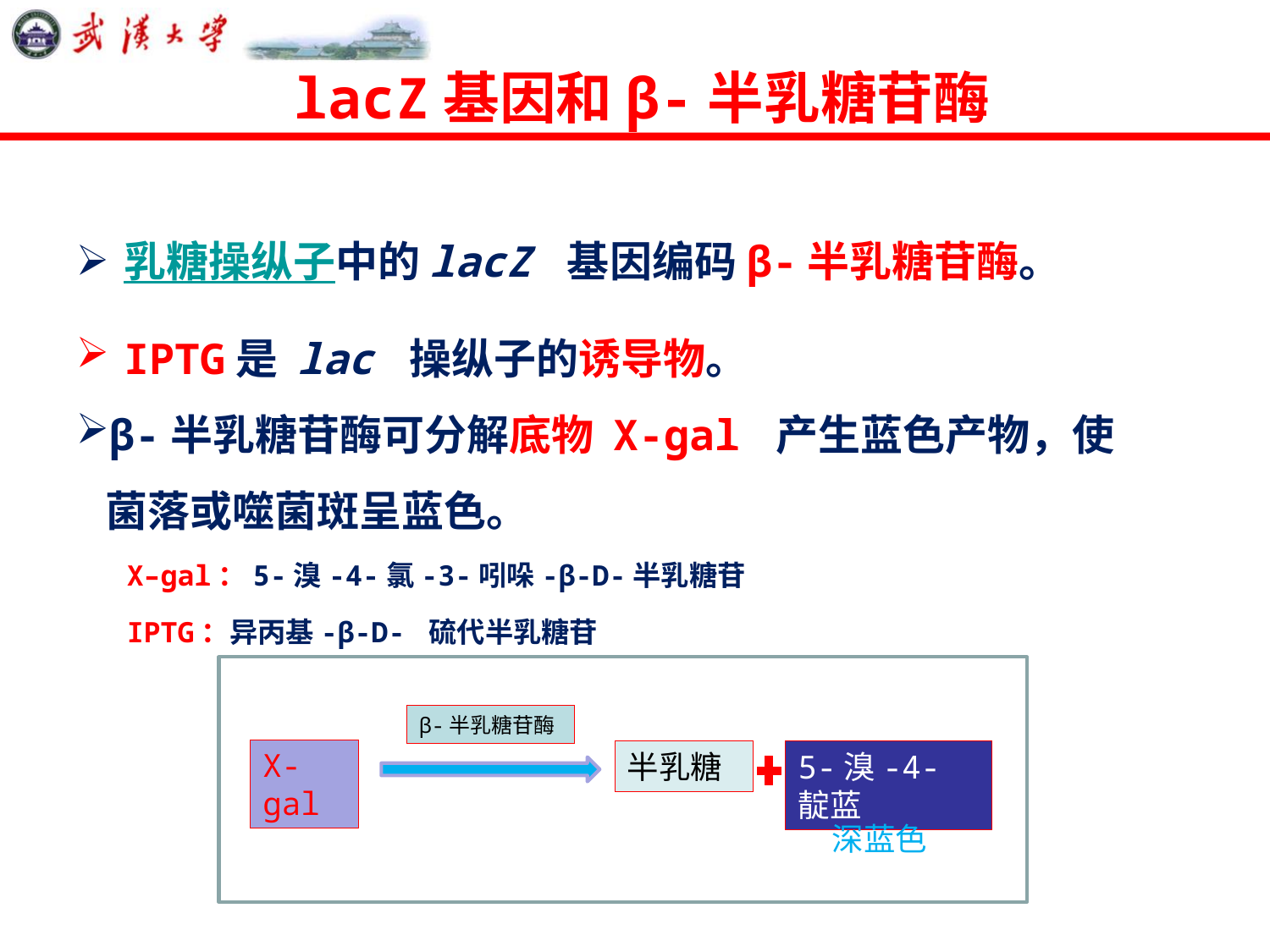

# lacZ基因和β-半乳糖苷酶
乳糖操纵子中的lacZ 基因编码β-半乳糖苷酶。
IPTG是 lac 操纵子的诱导物。
β-半乳糖苷酶可分解底物 X-gal 产生蓝色产物，使
  菌落或噬菌斑呈蓝色。
   X–gal：5-溴-4-氯-3-吲哚-β-D-半乳糖苷
   IPTG：异丙基-β-D- 硫代半乳糖苷

β-半乳糖苷酶
X-gal
半乳糖
5-溴-4-靛蓝

深蓝色